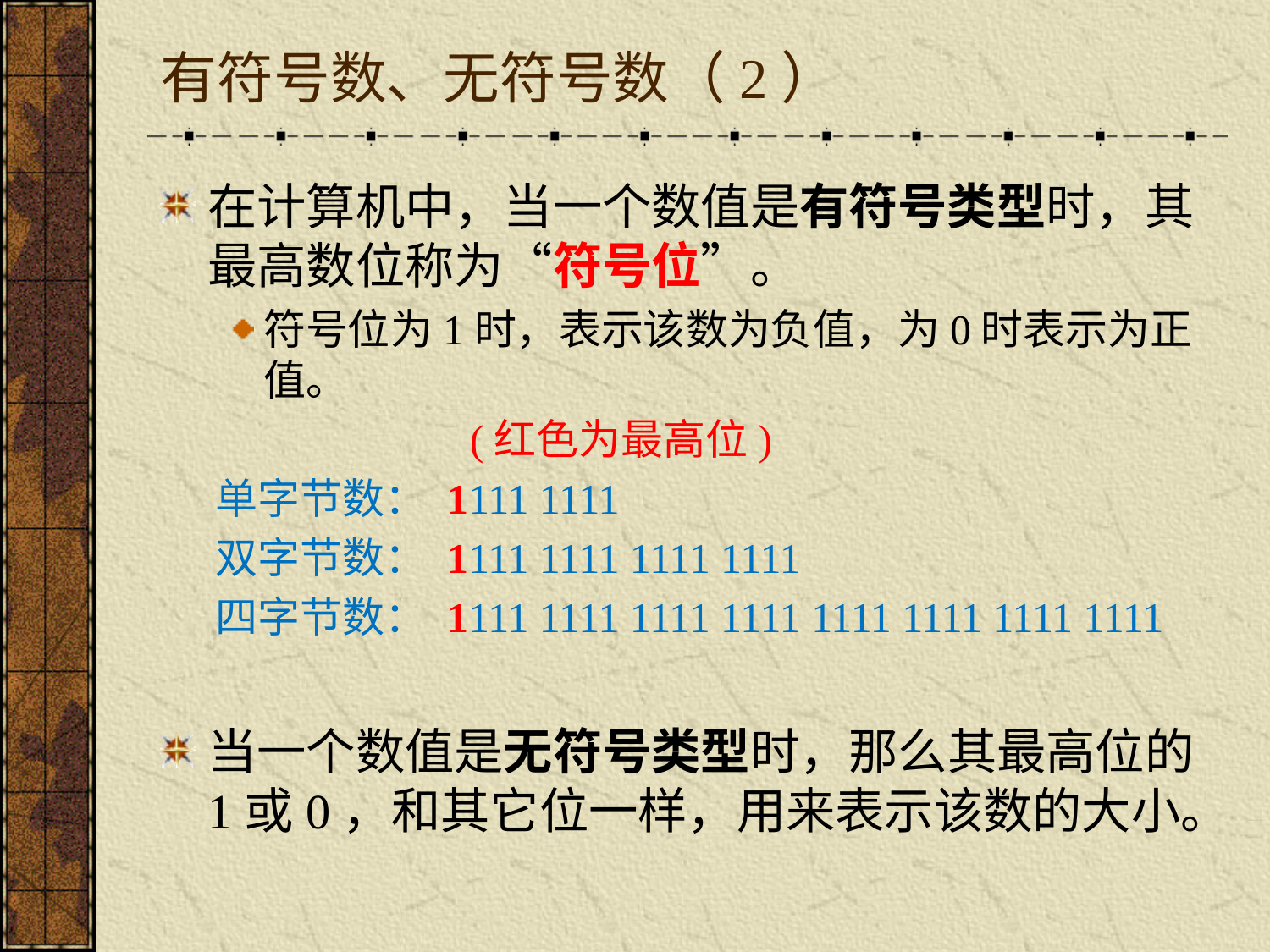

# 有符号数、无符号数（2）
在计算机中，当一个数值是有符号类型时，其最高数位称为“符号位”。
符号位为1时，表示该数为负值，为0时表示为正值。
		(红色为最高位)
单字节数： 1111 1111
双字节数： 1111 1111 1111 1111
四字节数： 1111 1111 1111 1111 1111 1111 1111 1111

当一个数值是无符号类型时，那么其最高位的1或0，和其它位一样，用来表示该数的大小。